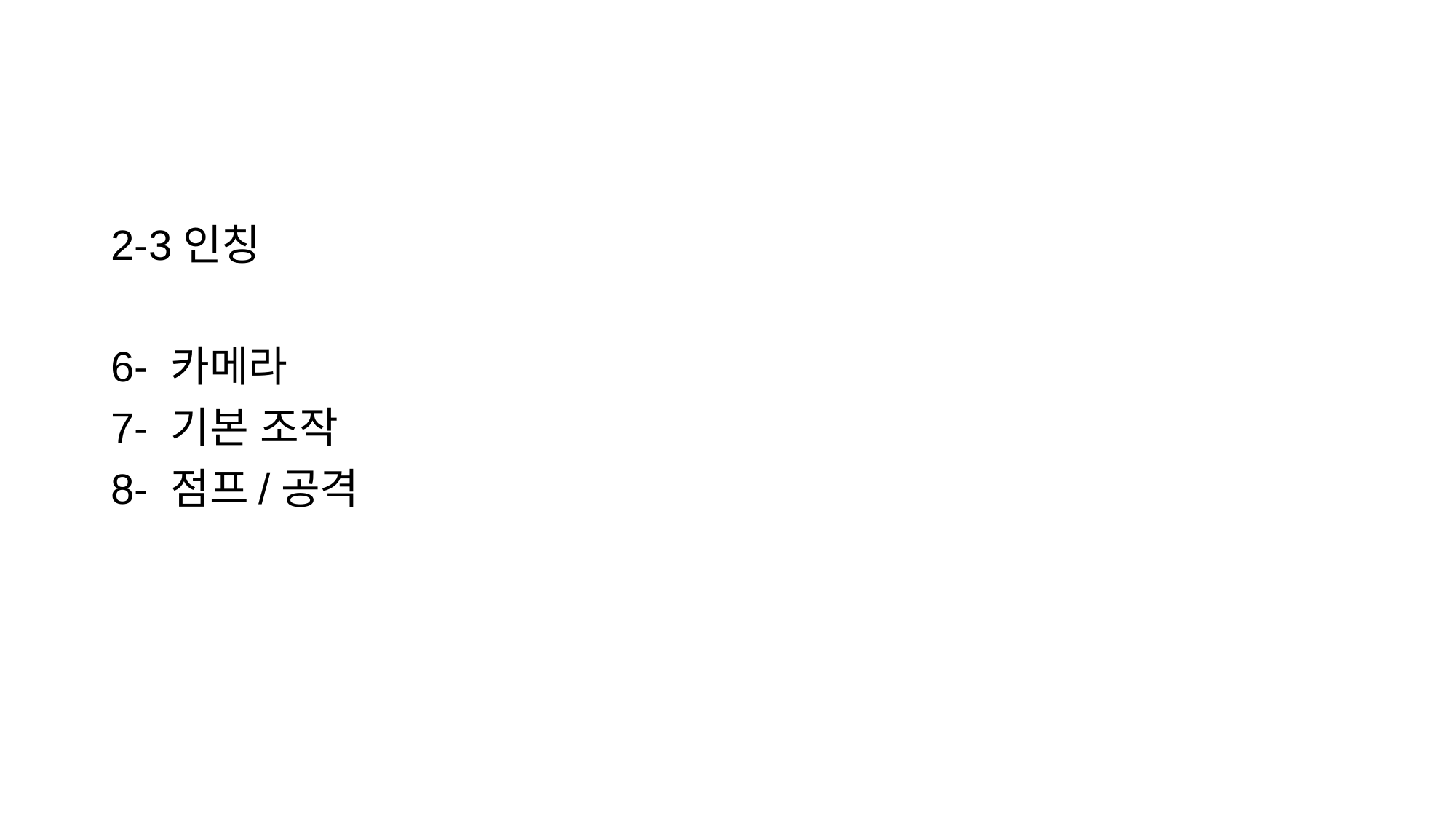

#
2-3인칭

6- 카메라
7- 기본 조작
8- 점프/공격